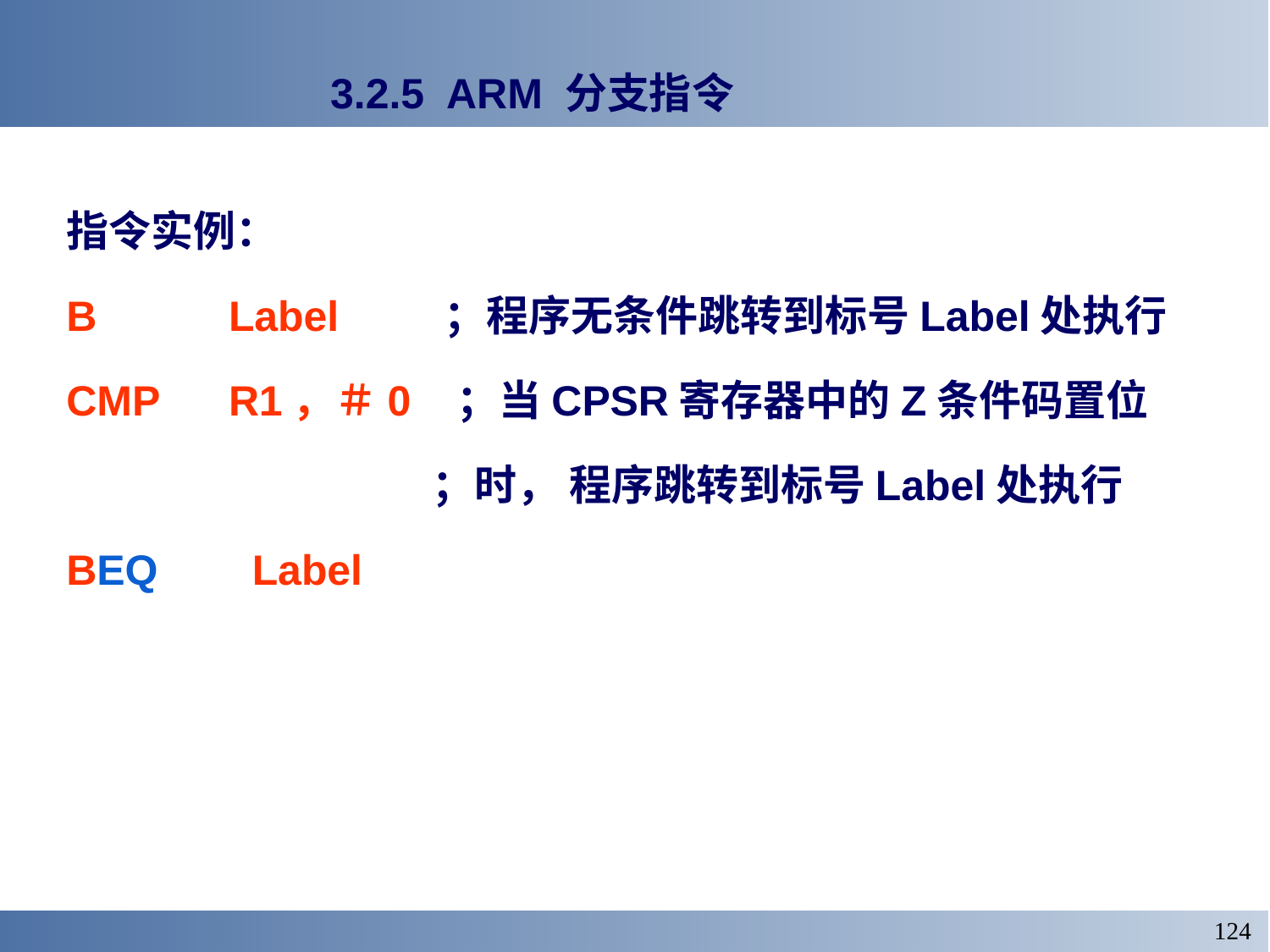

# 3.2.5  ARM 分支指令
指令实例：
B		Label        ；程序无条件跳转到标号Label处执行
CMP	R1，＃0   ；当CPSR寄存器中的Z条件码置位
			       ；时， 程序跳转到标号Label处执行
BEQ	  Label